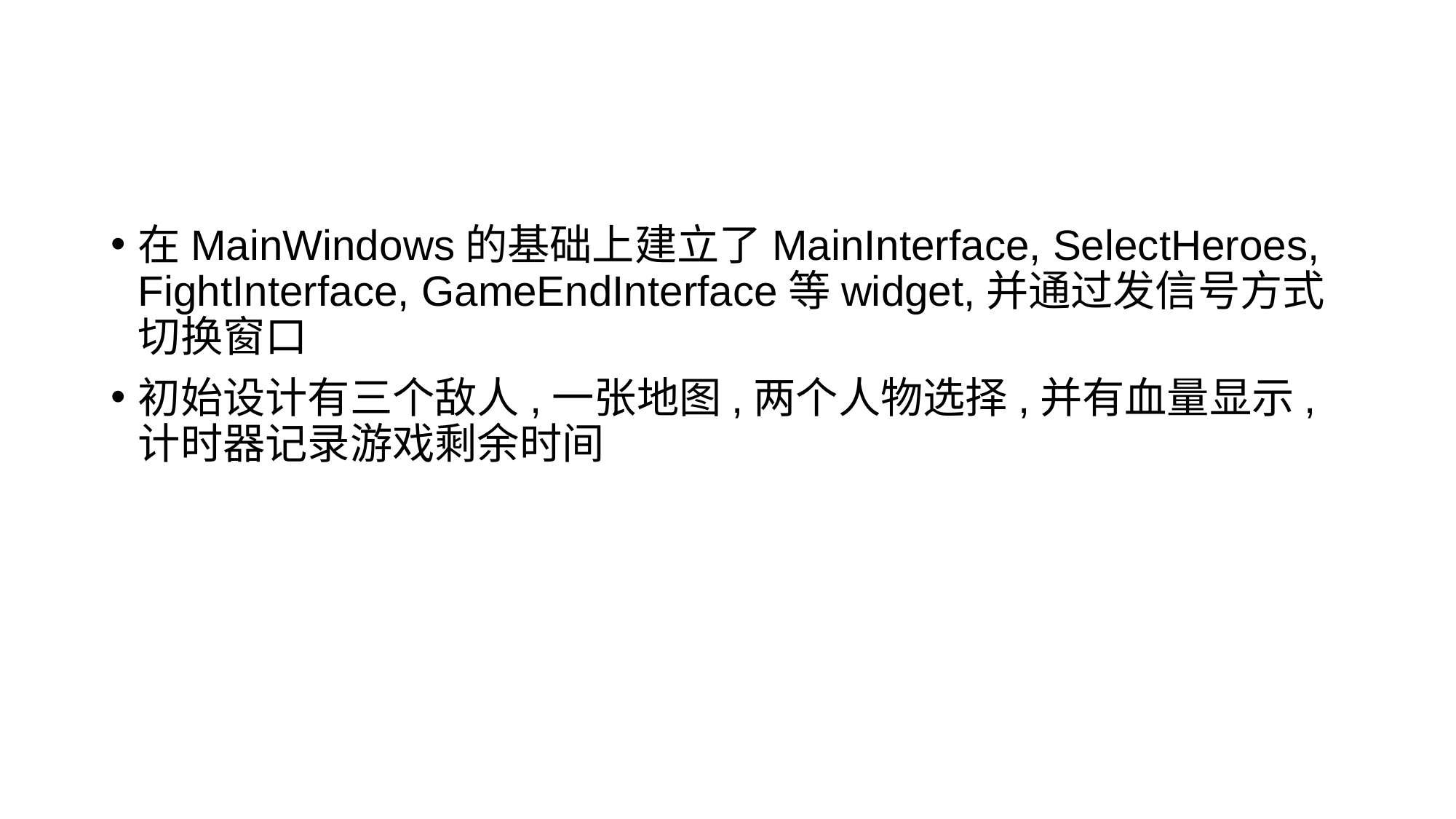

#
在MainWindows的基础上建立了MainInterface, SelectHeroes, FightInterface, GameEndInterface等widget,并通过发信号方式切换窗口
初始设计有三个敌人,一张地图,两个人物选择,并有血量显示,计时器记录游戏剩余时间